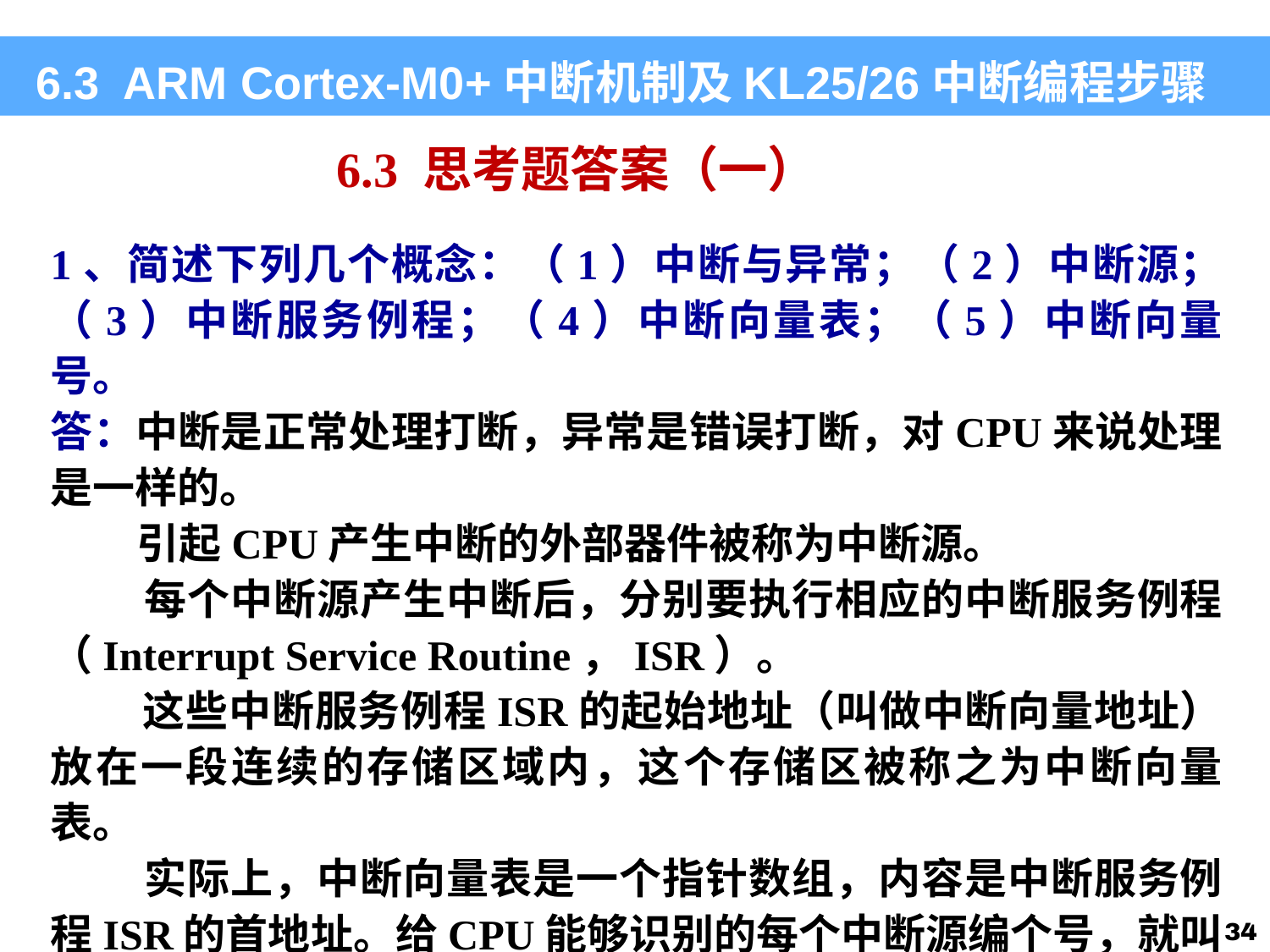

6.3  ARM Cortex-M0+中断机制及KL25/26中断编程步骤
6.3 思考题答案（一）
1、简述下列几个概念：（1）中断与异常；（2）中断源；（3）中断服务例程；（4）中断向量表；（5）中断向量号。
答：中断是正常处理打断，异常是错误打断，对CPU来说处理是一样的。
        引起CPU产生中断的外部器件被称为中断源。
        每个中断源产生中断后，分别要执行相应的中断服务例程（Interrupt Service Routine，ISR）。
        这些中断服务例程ISR的起始地址（叫做中断向量地址）放在一段连续的存储区域内，这个存储区被称之为中断向量表。
        实际上，中断向量表是一个指针数组，内容是中断服务例程ISR的首地址。给CPU能够识别的每个中断源编个号，就叫中断向量号。
34